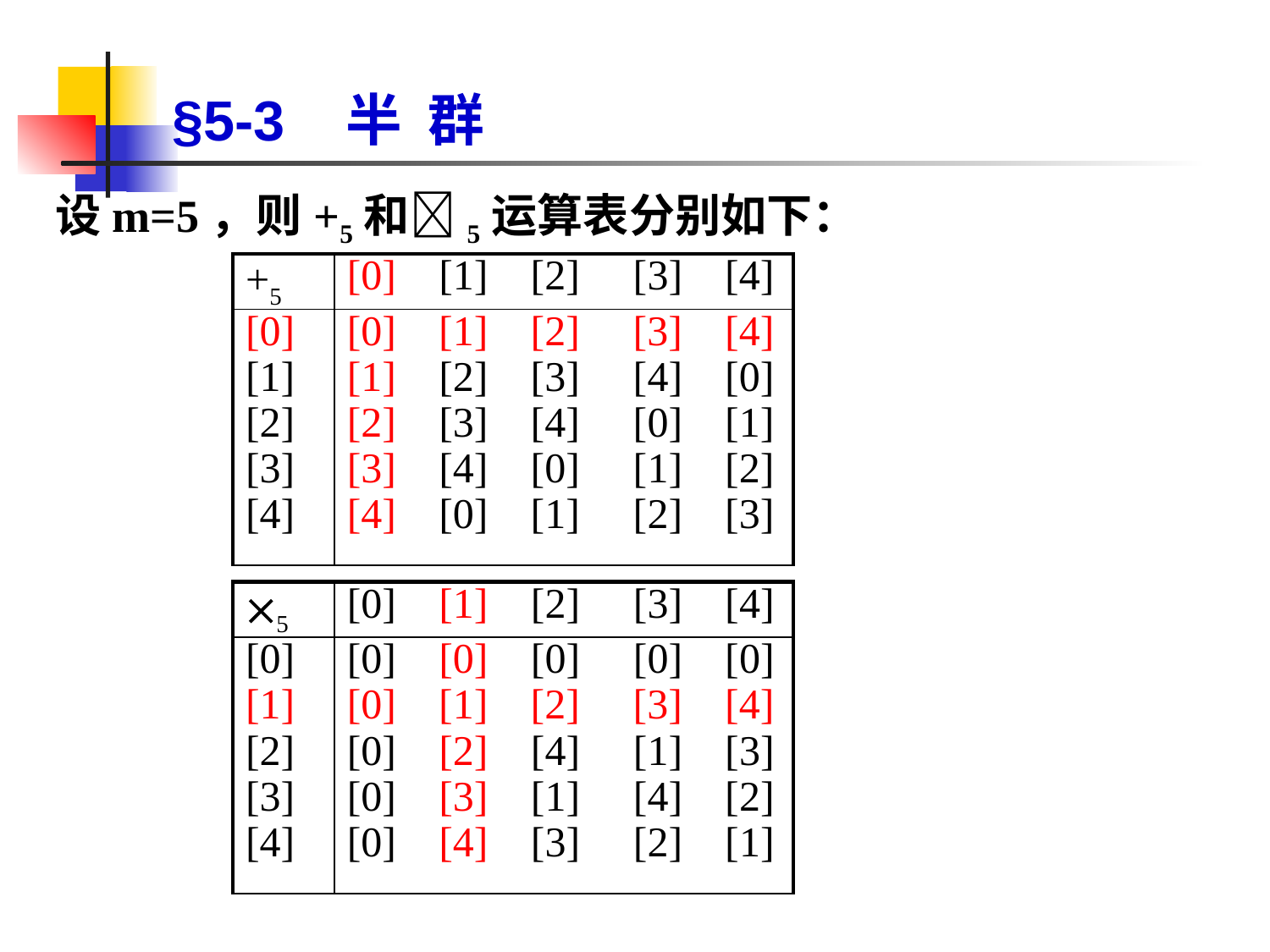

# §5-3   半  群
设m=5，则+5和×5运算表分别如下：
| +5 | [0] [1] [2] [3] [4] |
| --- | --- |
| [0] [1] [2] [3] [4] | [0] [1] [2] [3] [4] [1] [2] [3] [4] [0] [2] [3] [4] [0] [1] [3] [4] [0] [1] [2] [4] [0] [1] [2] [3] |
| ×5 | [0] [1] [2] [3] [4] |
| --- | --- |
| [0] [1] [2] [3] [4] | [0] [0] [0] [0] [0] [0] [1] [2] [3] [4] [0] [2] [4] [1] [3] [0] [3] [1] [4] [2] [0] [4] [3] [2] [1] |
16